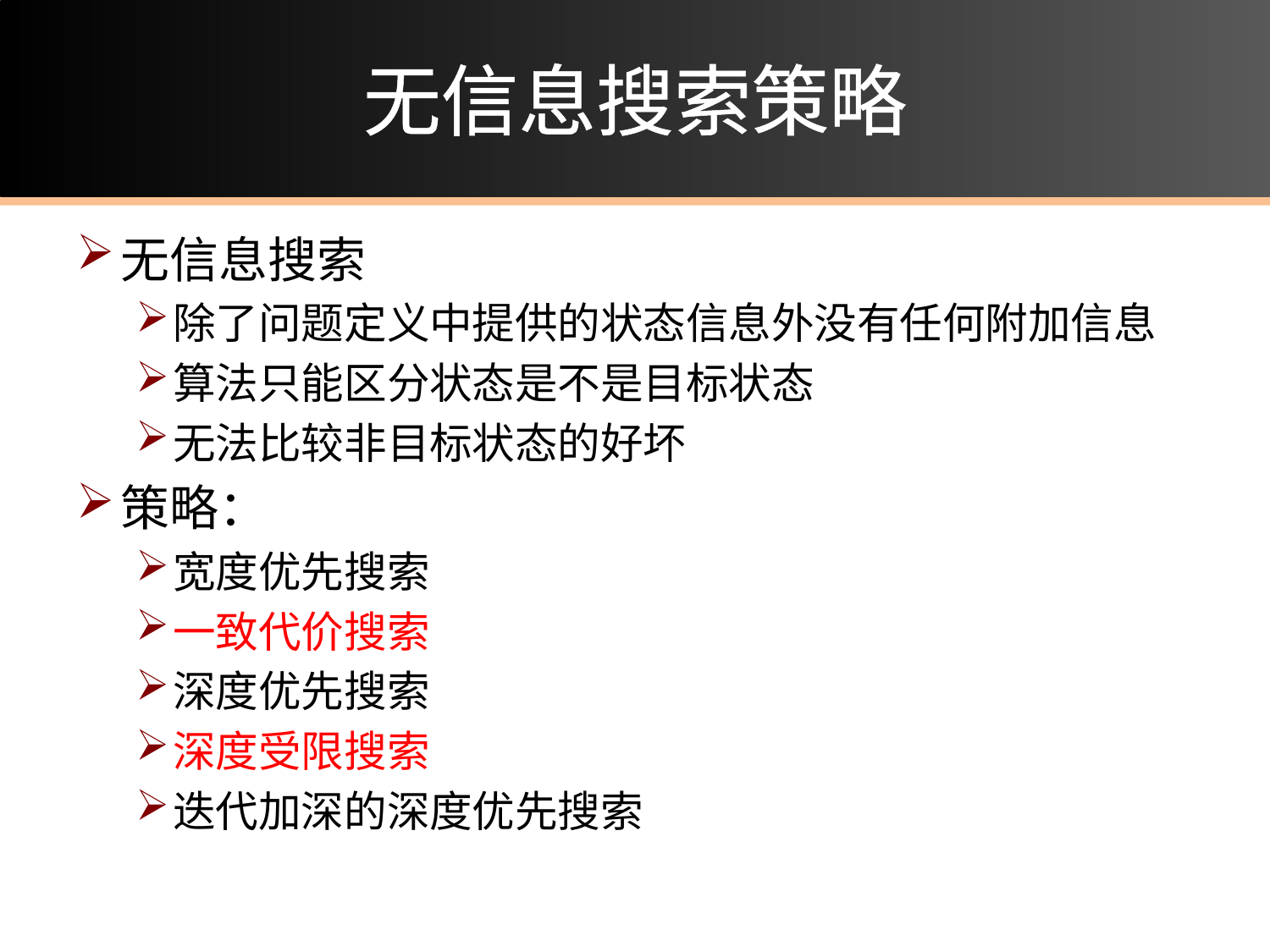

# 无信息搜索策略
无信息搜索
除了问题定义中提供的状态信息外没有任何附加信息
算法只能区分状态是不是目标状态
无法比较非目标状态的好坏
策略：
宽度优先搜索
一致代价搜索
深度优先搜索
深度受限搜索
迭代加深的深度优先搜索
10